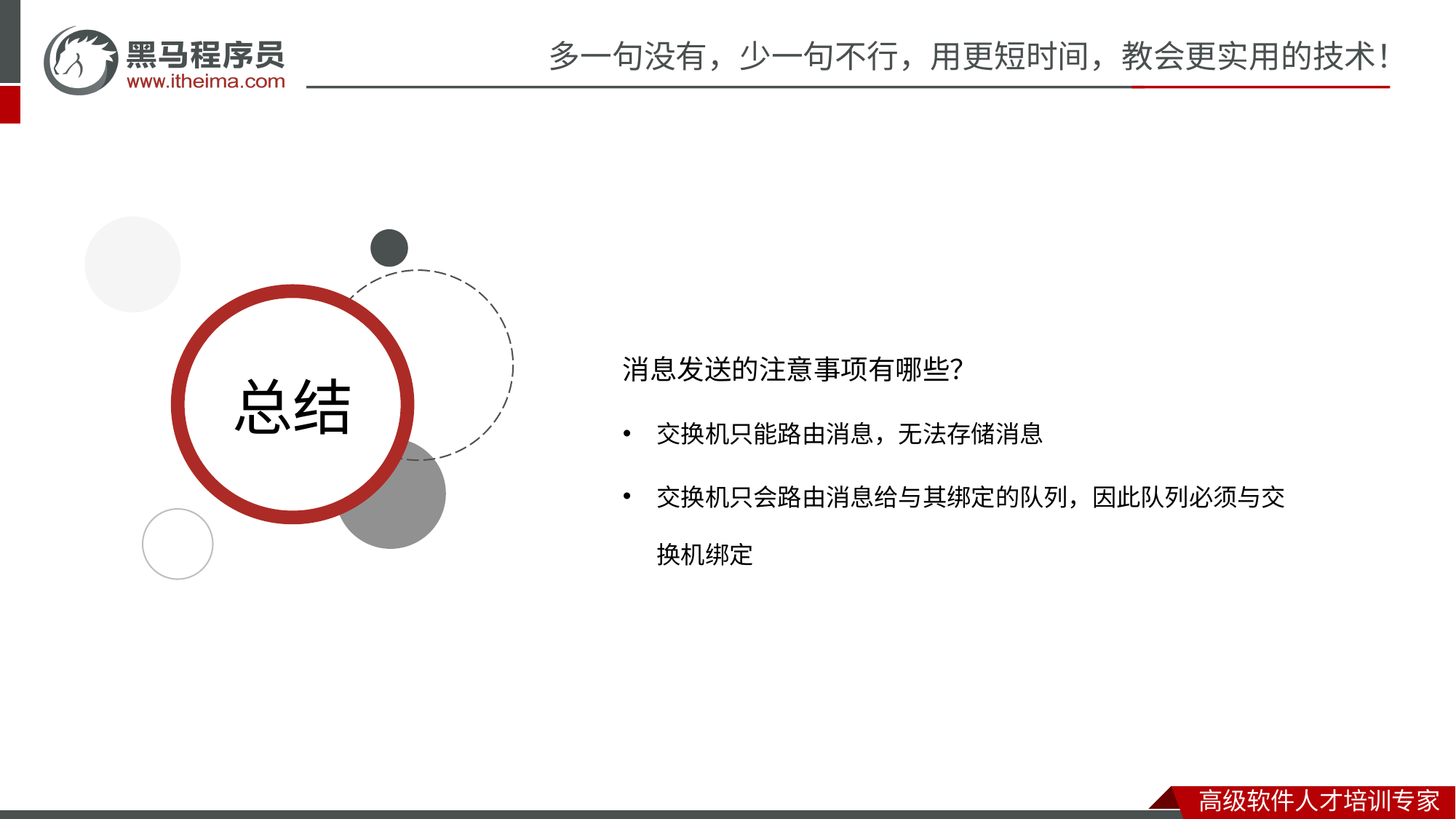

消息发送的注意事项有哪些？
交换机只能路由消息，无法存储消息
交换机只会路由消息给与其绑定的队列，因此队列必须与交换机绑定